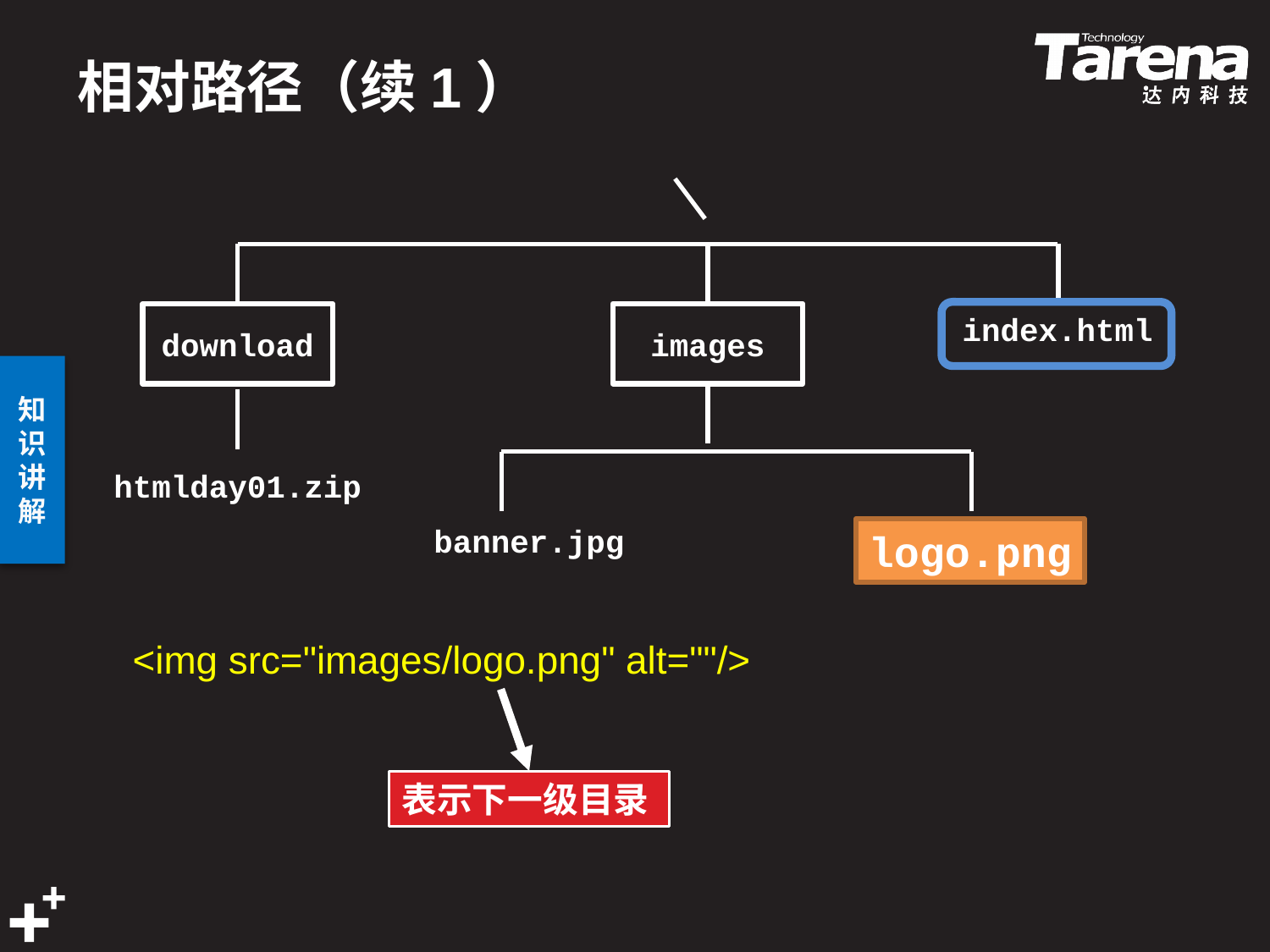

# 相对路径（续1）
download
images
index.html
htmlday01.zip
banner.jpg
logo.png

<img src="images/logo.png" alt=""/>

表示下一级目录